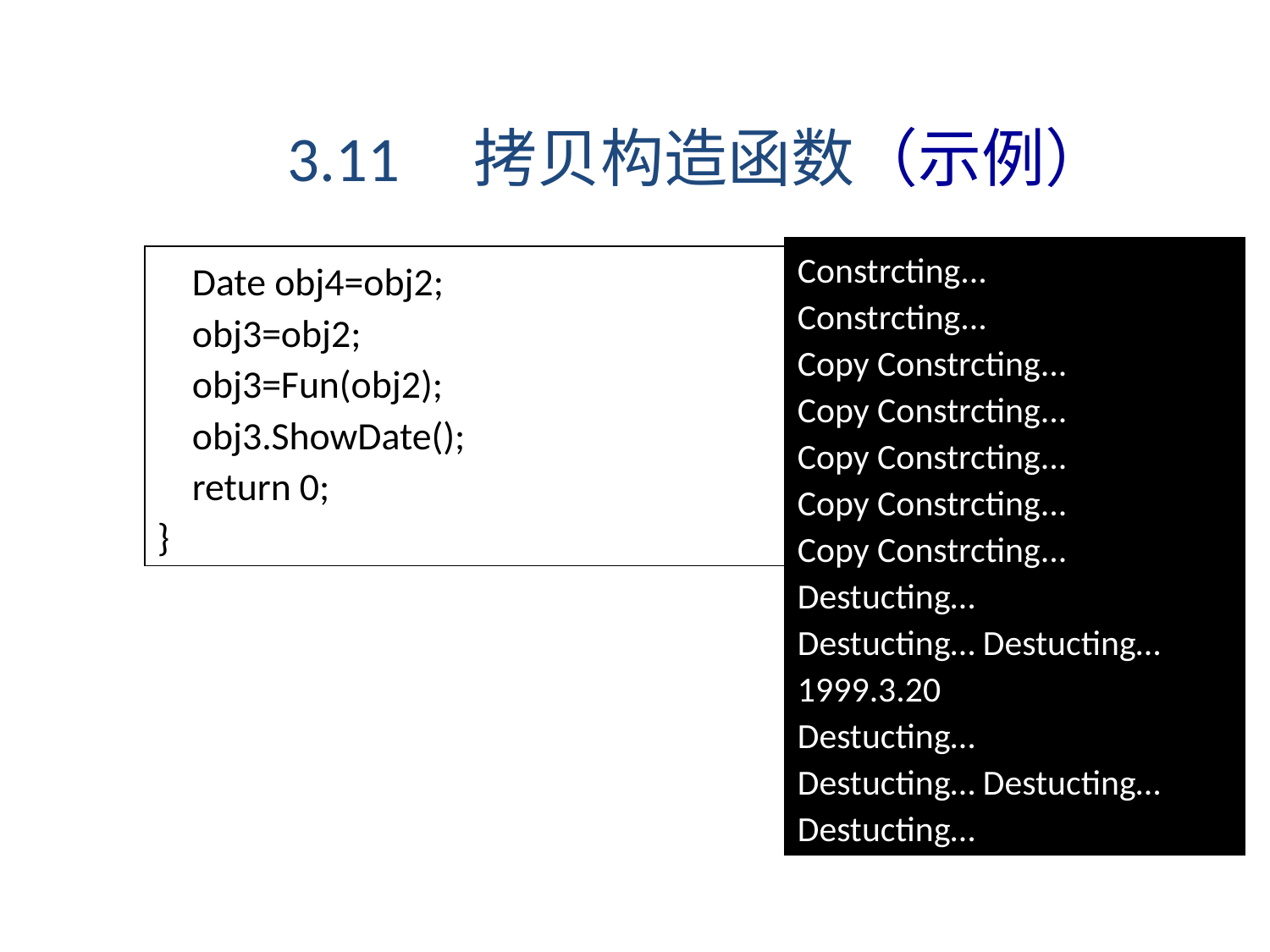

3.11    拷贝构造函数（示例）
Constrcting...
Constrcting...
Copy Constrcting...
Copy Constrcting...
Copy Constrcting...
Copy Constrcting...
Copy Constrcting...
Destucting…
Destucting… Destucting…
1999.3.20
Destucting…
Destucting… Destucting… Destucting…
    Date obj4=obj2;
    obj3=obj2;
    obj3=Fun(obj2);
    obj3.ShowDate();
    return 0;
}